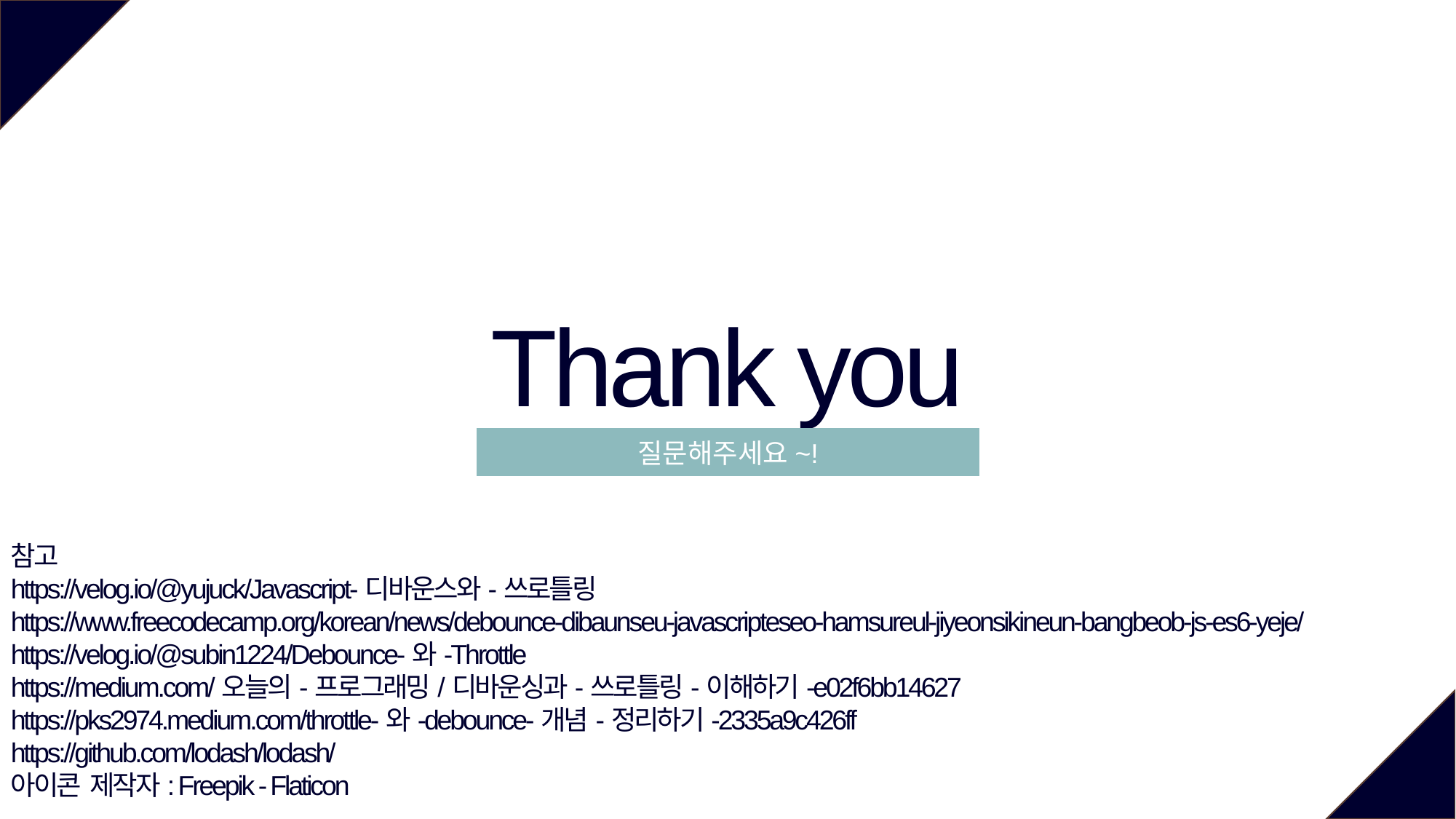

Thank you
질문해주세요~!
참고
https://velog.io/@yujuck/Javascript-디바운스와-쓰로틀링
https://www.freecodecamp.org/korean/news/debounce-dibaunseu-javascripteseo-hamsureul-jiyeonsikineun-bangbeob-js-es6-yeje/
https://velog.io/@subin1224/Debounce-와-Throttle
https://medium.com/오늘의-프로그래밍/디바운싱과-쓰로틀링-이해하기-e02f6bb14627
https://pks2974.medium.com/throttle-와-debounce-개념-정리하기-2335a9c426ff
https://github.com/lodash/lodash/
아이콘  제작자: Freepik - Flaticon